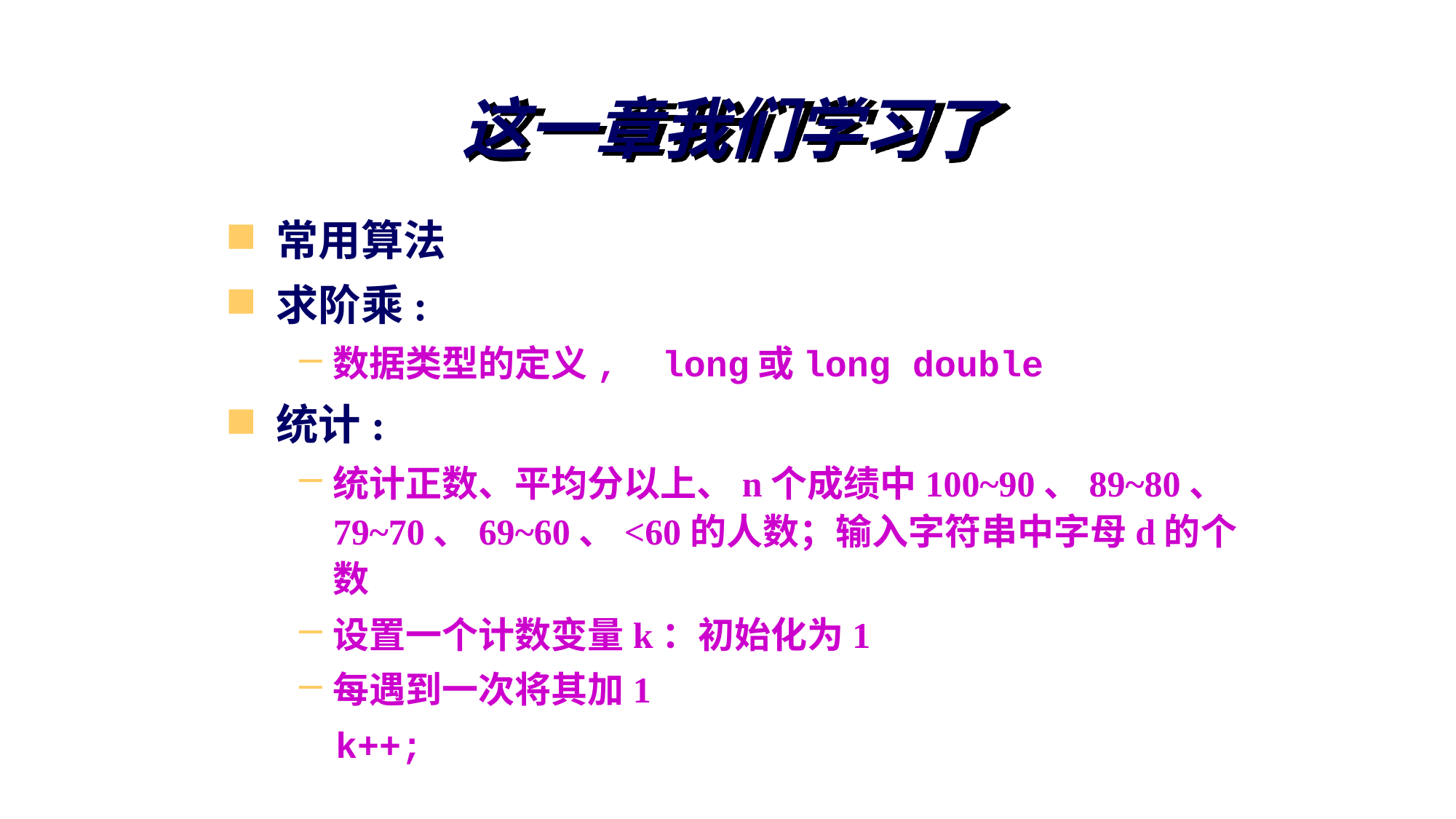

# 这一章我们学习了
常用算法
求阶乘:
数据类型的定义,  long或long double
统计:
统计正数、平均分以上、n个成绩中100~90、89~80、79~70、69~60、<60的人数；输入字符串中字母d的个数
设置一个计数变量k：初始化为1
每遇到一次将其加1
    k++;